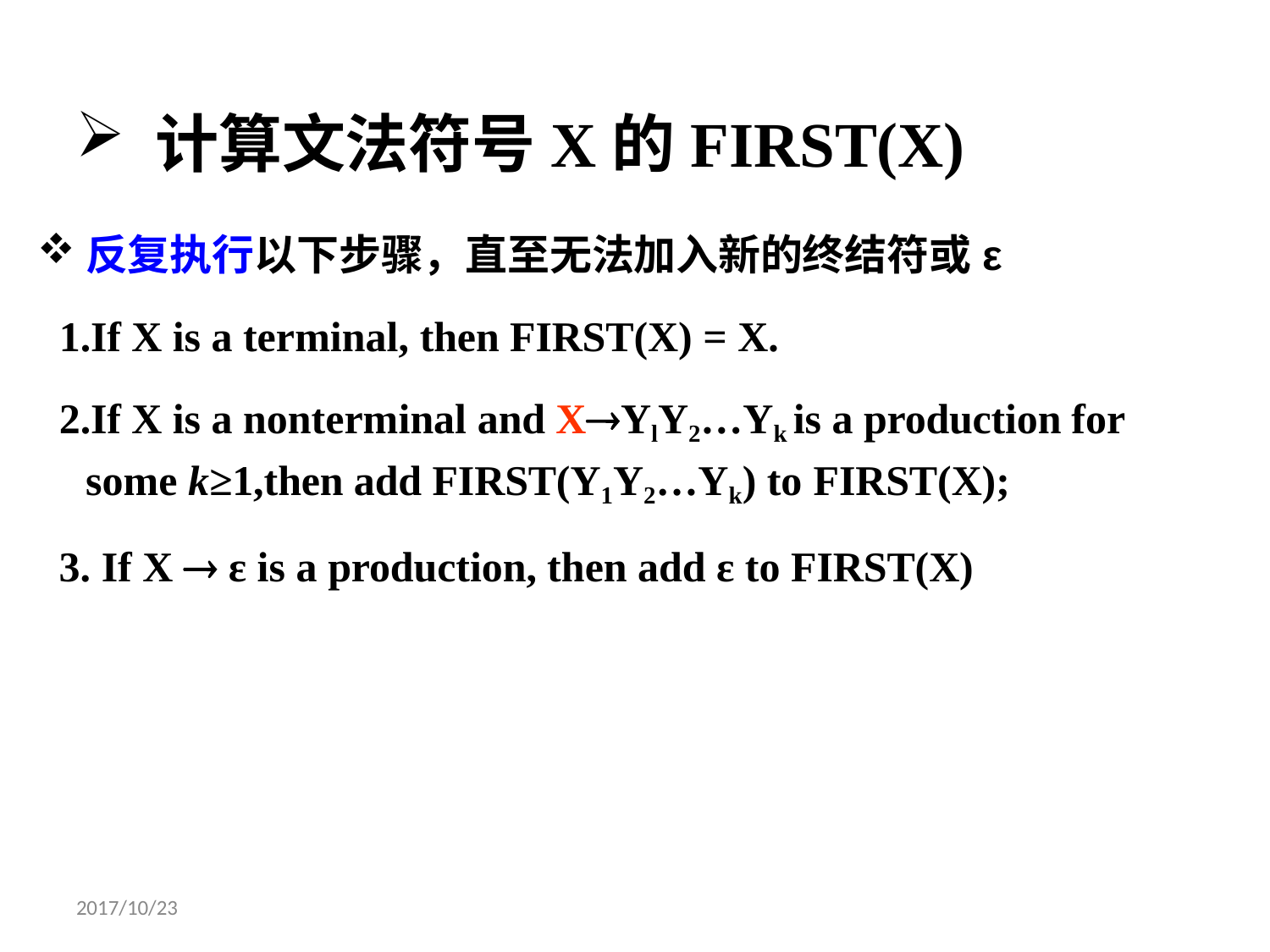

计算文法符号X的FIRST(X)
反复执行以下步骤，直至无法加入新的终结符或ε
If X is a terminal, then FIRST(X) = X.
If X is a nonterminal and X→YlY2…Yk is a production for  some k≥1,then add FIRST(Y1Y2…Yk) to FIRST(X);
If X → ε is a production, then add ε to FIRST(X)
2017/10/23
31